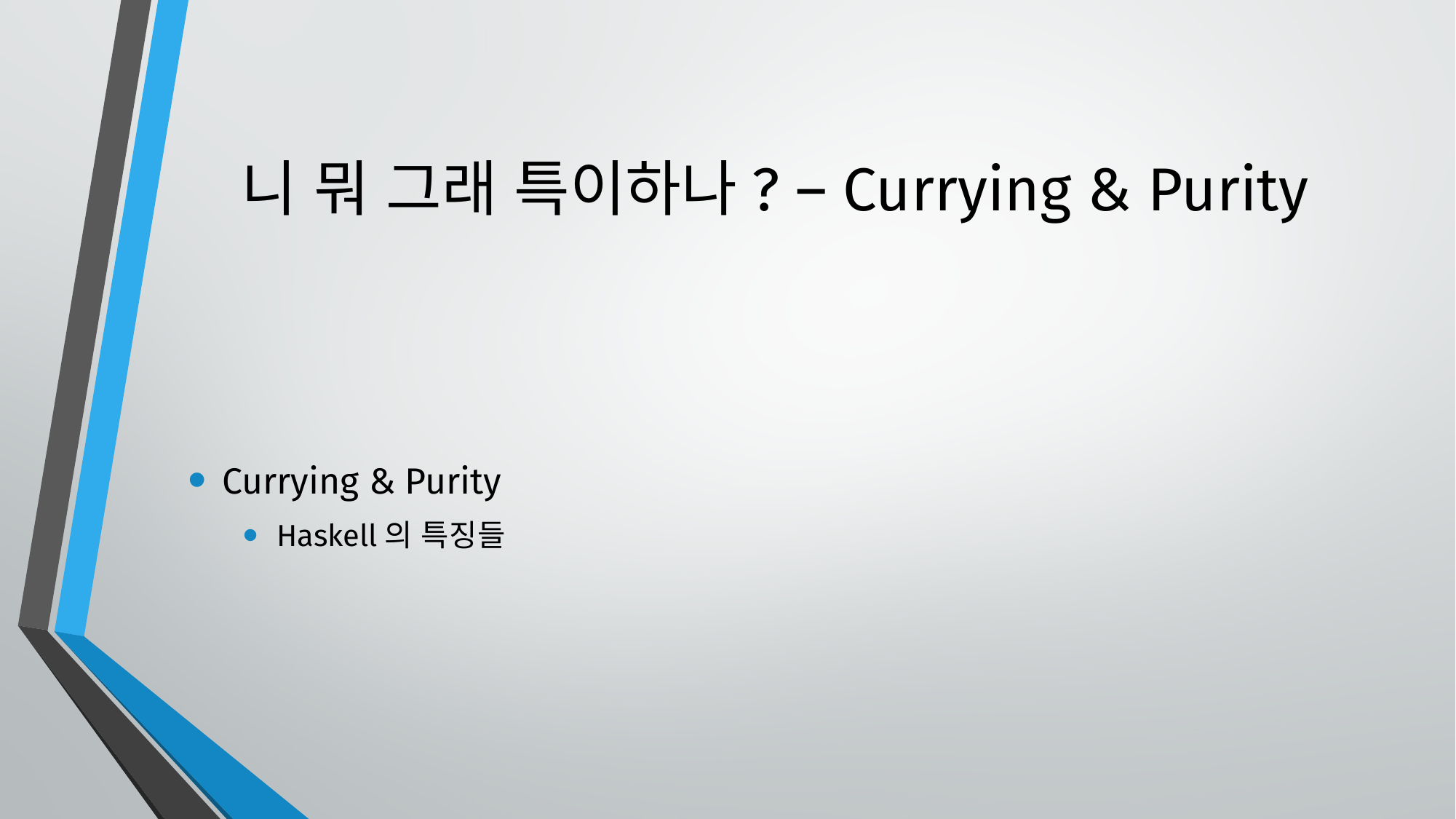

# 니 뭐 그래 특이하나? – Currying & Purity
Currying & Purity
Haskell의 특징들